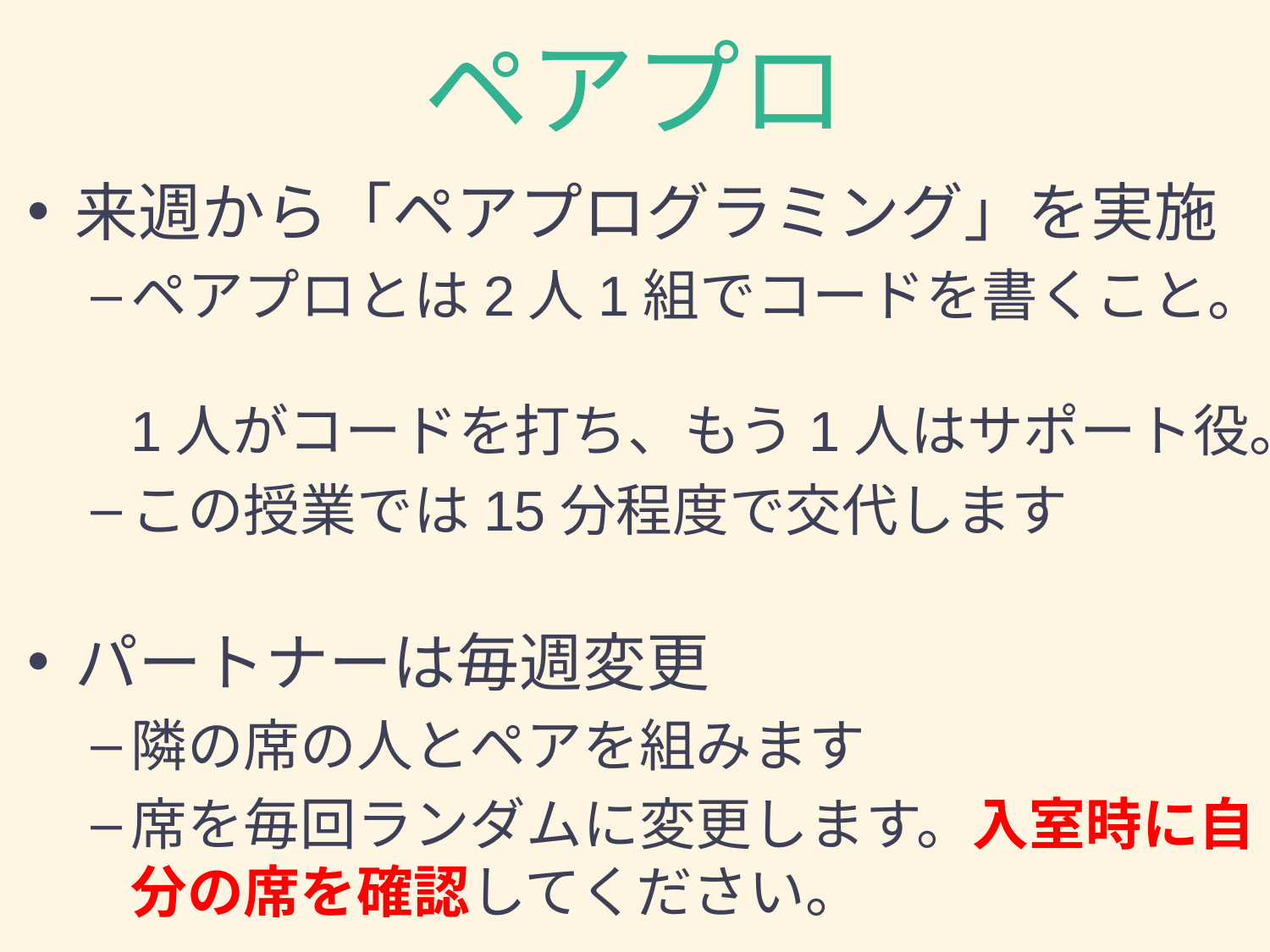

# ペアプロ
来週から「ペアプログラミング」を実施
ペアプロとは2人1組でコードを書くこと。
1人がコードを打ち、もう1人はサポート役。
この授業では15分程度で交代します
パートナーは毎週変更
隣の席の人とペアを組みます
席を毎回ランダムに変更します。入室時に自分の席を確認してください。